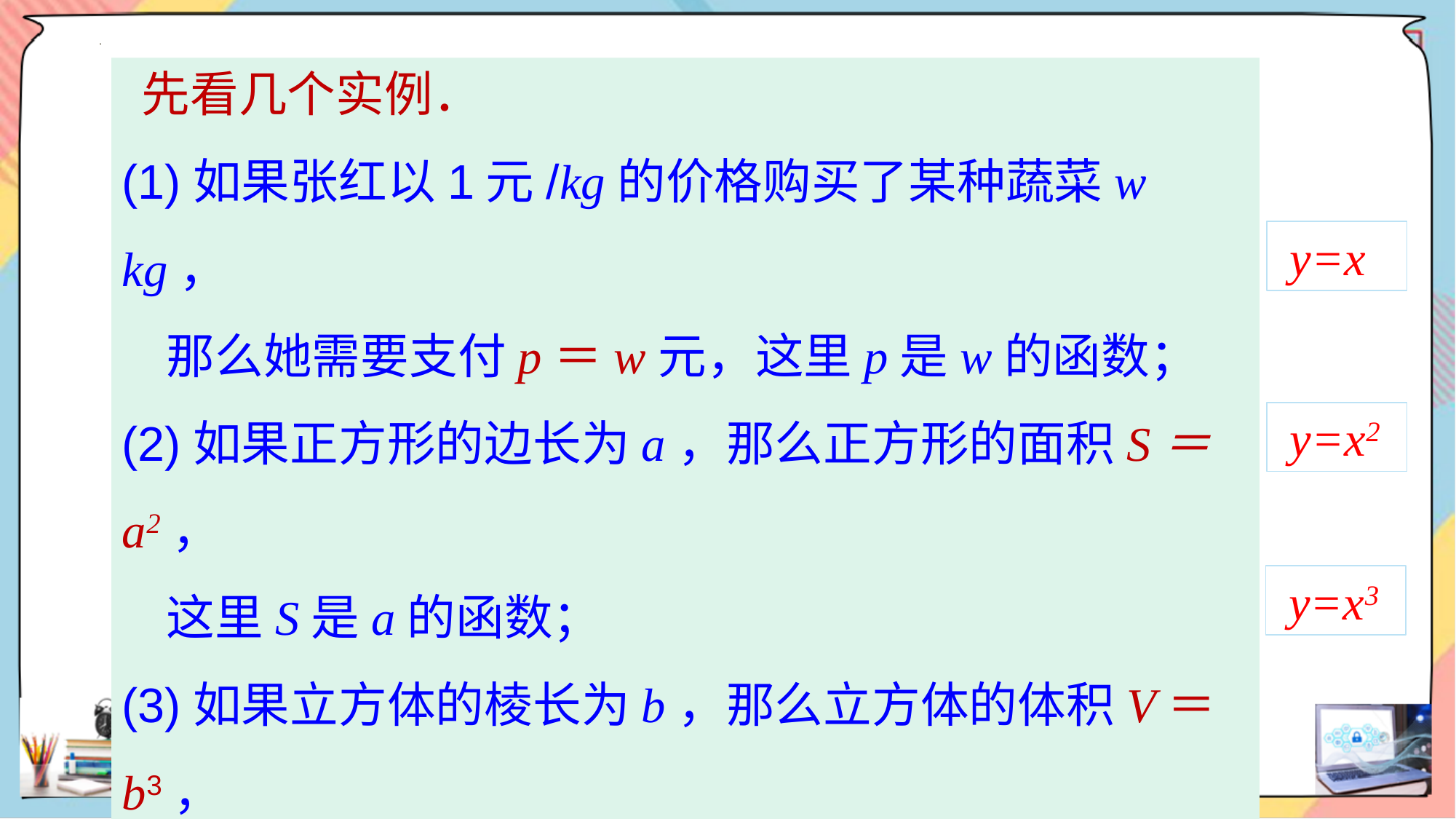

先看几个实例．
(1)如果张红以1元/kg的价格购买了某种蔬菜w kg，
   那么她需要支付p＝w元，这里p是w的函数；
(2)如果正方形的边长为a，那么正方形的面积S＝a2，
   这里S是a的函数；
(3)如果立方体的棱长为b，那么立方体的体积V＝b3，
   这里V是b的函数；
 y=x
 y=x2
 y=x3